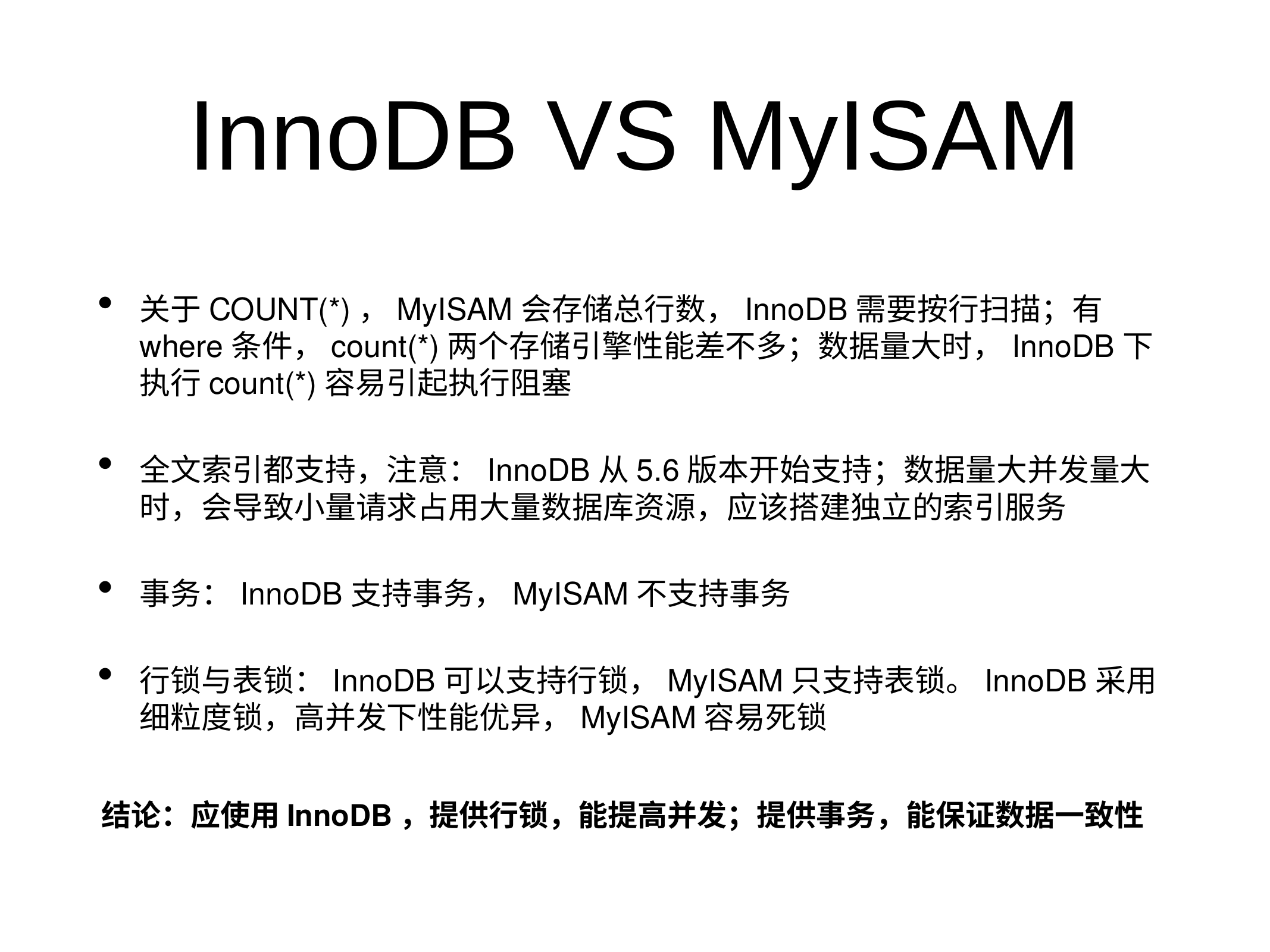

# InnoDB VS MyISAM
关于COUNT(*)，MyISAM会存储总行数，InnoDB需要按行扫描；有where条件，count(*)两个存储引擎性能差不多；数据量大时，InnoDB下执行count(*)容易引起执行阻塞
全文索引都支持，注意：InnoDB从5.6版本开始支持；数据量大并发量大时，会导致小量请求占用大量数据库资源，应该搭建独立的索引服务
事务：InnoDB支持事务，MyISAM不支持事务
行锁与表锁：InnoDB可以支持行锁，MyISAM只支持表锁。InnoDB采用细粒度锁，高并发下性能优异，MyISAM容易死锁
结论：应使用InnoDB，提供行锁，能提高并发；提供事务，能保证数据一致性